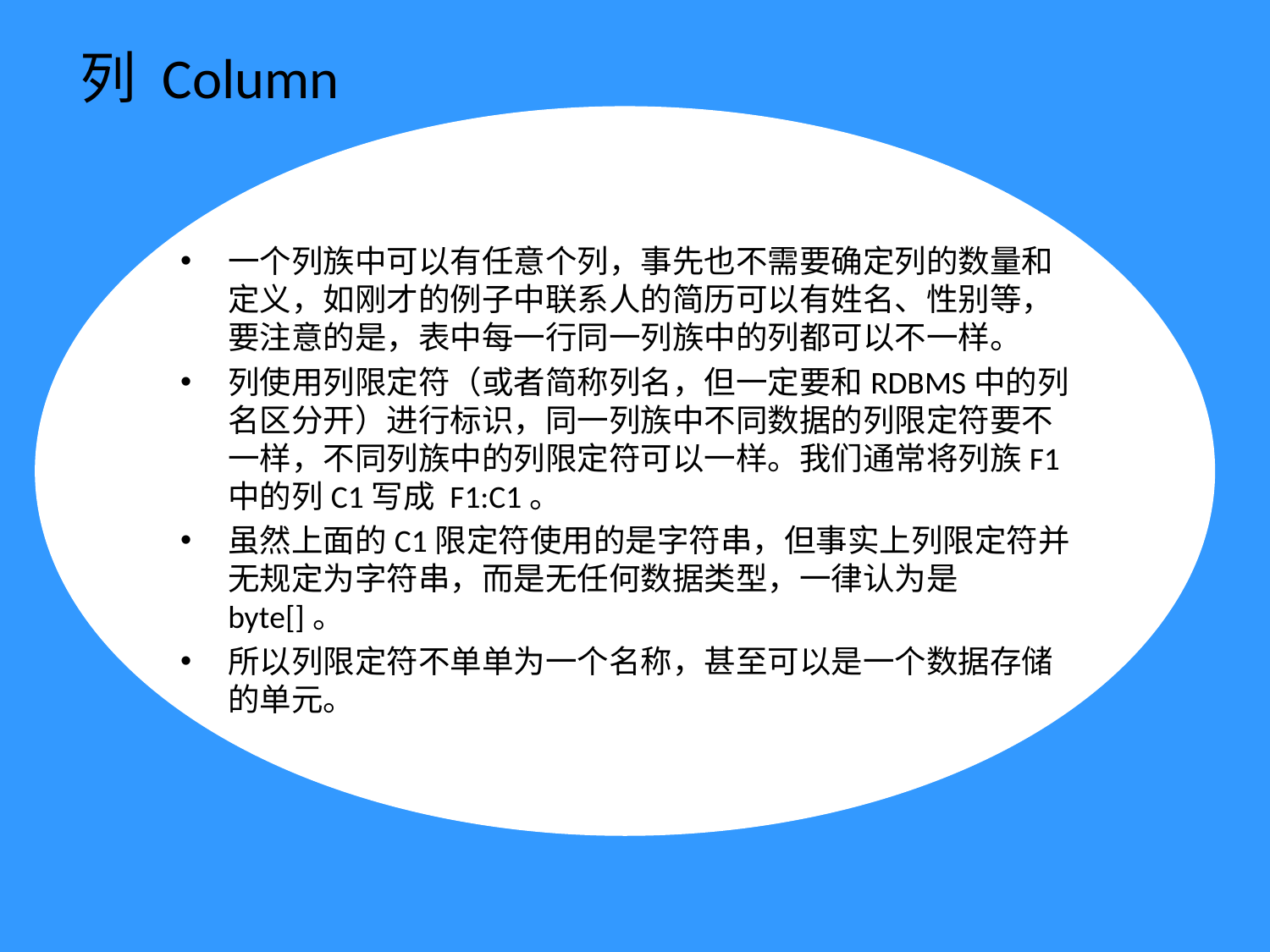

# 列 Column
一个列族中可以有任意个列，事先也不需要确定列的数量和定义，如刚才的例子中联系人的简历可以有姓名、性别等，要注意的是，表中每一行同一列族中的列都可以不一样。
列使用列限定符（或者简称列名，但一定要和RDBMS中的列名区分开）进行标识，同一列族中不同数据的列限定符要不一样，不同列族中的列限定符可以一样。我们通常将列族F1中的列C1写成 F1:C1。
虽然上面的C1限定符使用的是字符串，但事实上列限定符并无规定为字符串，而是无任何数据类型，一律认为是byte[]。
所以列限定符不单单为一个名称，甚至可以是一个数据存储的单元。